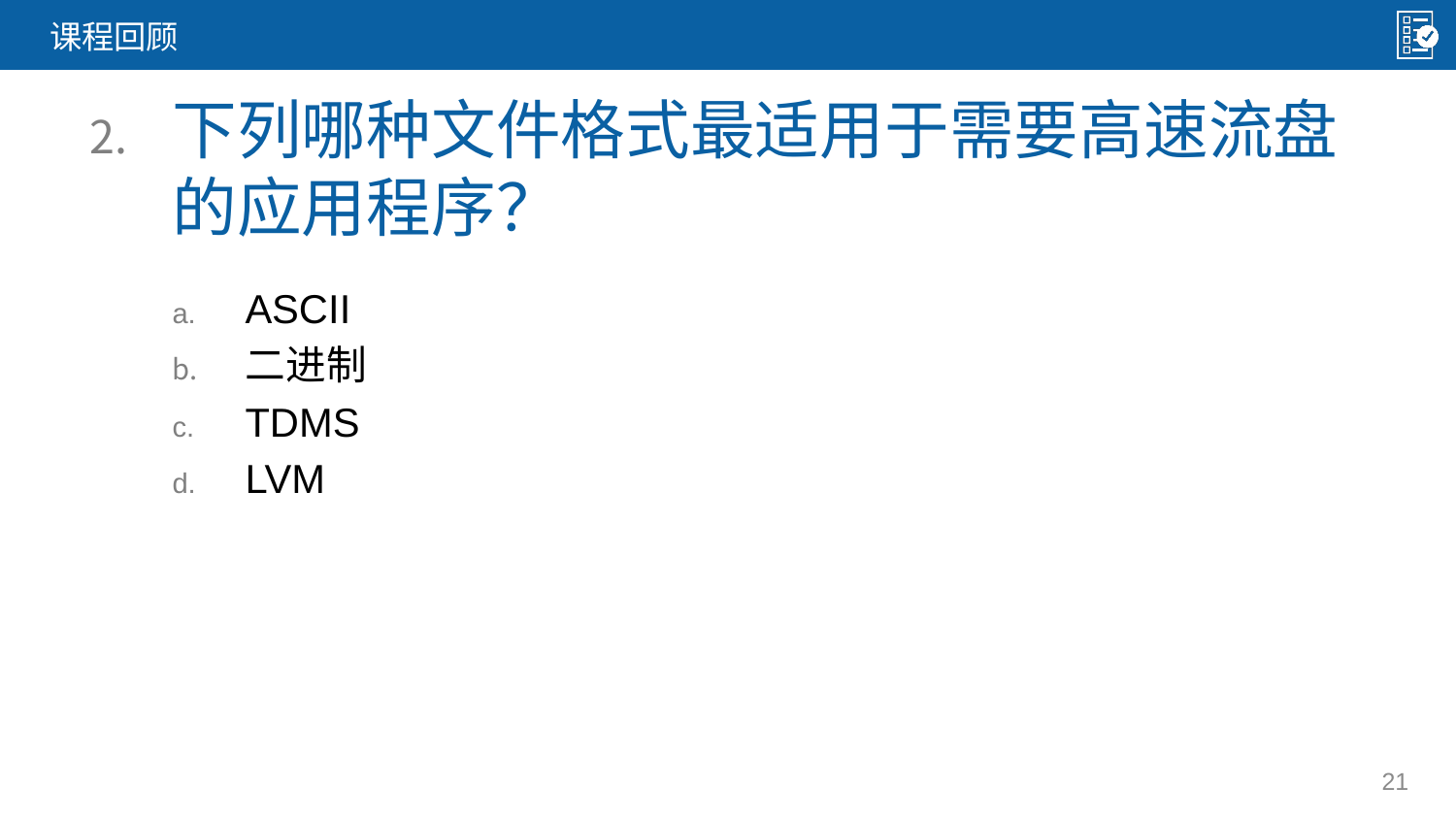

课程回顾

下列哪种文件格式最适用于需要高速流盘的应用程序？
ASCII
二进制
TDMS
LVM

21